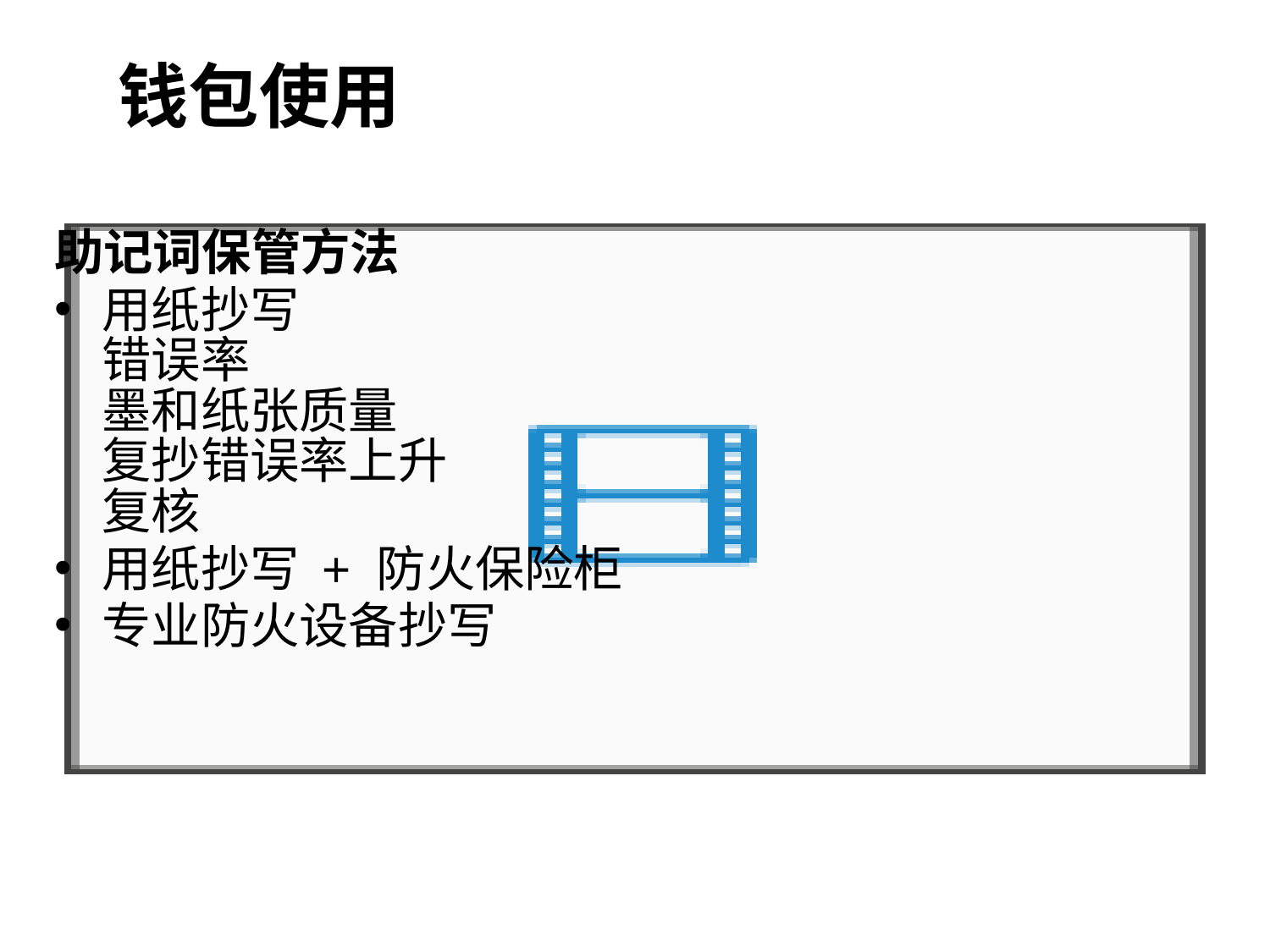

# 钱包使用
助记词保管方法
用纸抄写
错误率
墨和纸张质量
复抄错误率上升
复核
用纸抄写 + 防火保险柜
专业防火设备抄写